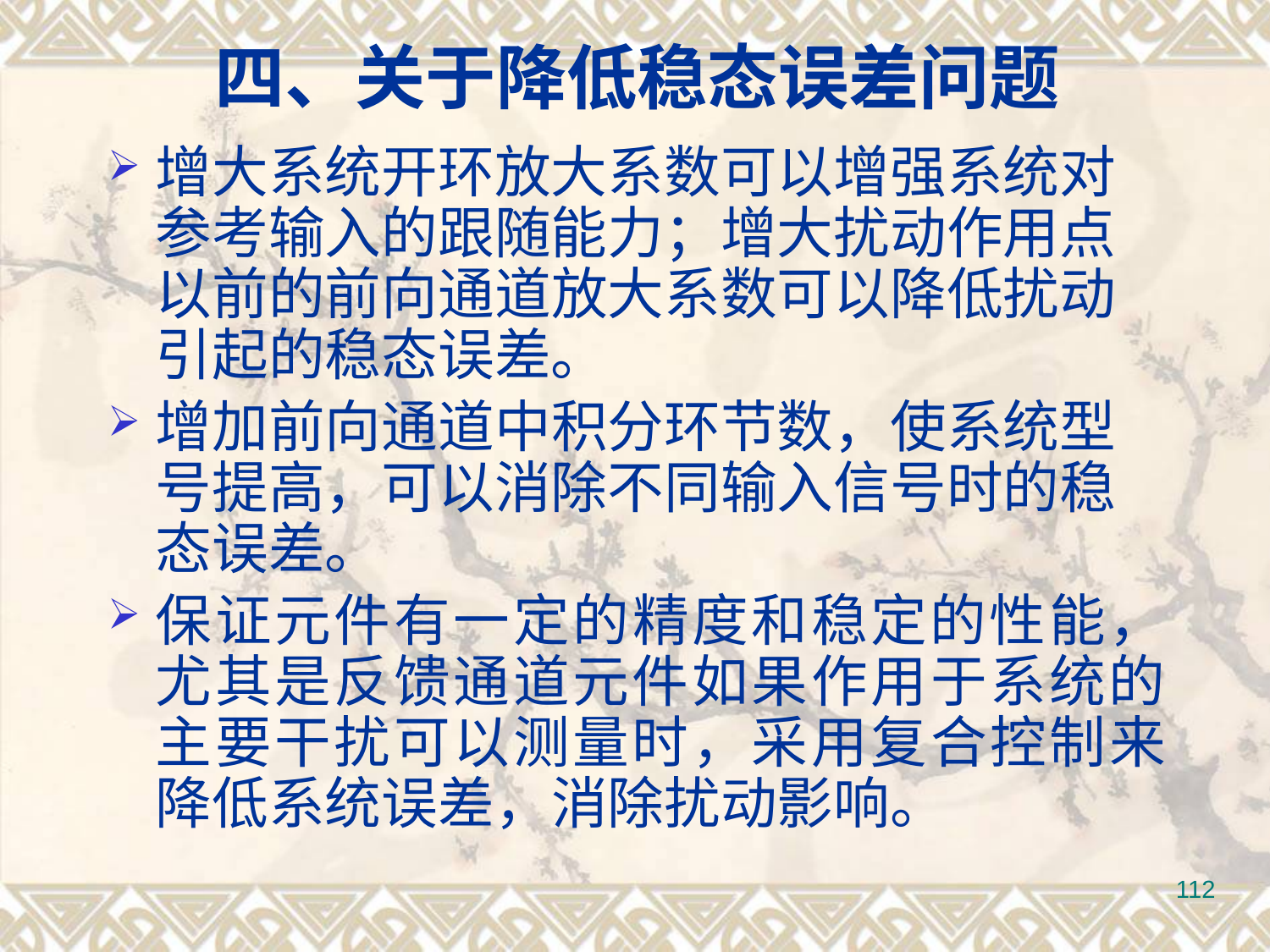

四、关于降低稳态误差问题
增大系统开环放大系数可以增强系统对参考输入的跟随能力；增大扰动作用点以前的前向通道放大系数可以降低扰动引起的稳态误差。
增加前向通道中积分环节数，使系统型号提高，可以消除不同输入信号时的稳态误差。
保证元件有一定的精度和稳定的性能，尤其是反馈通道元件如果作用于系统的主要干扰可以测量时，采用复合控制来降低系统误差，消除扰动影响。
112
112